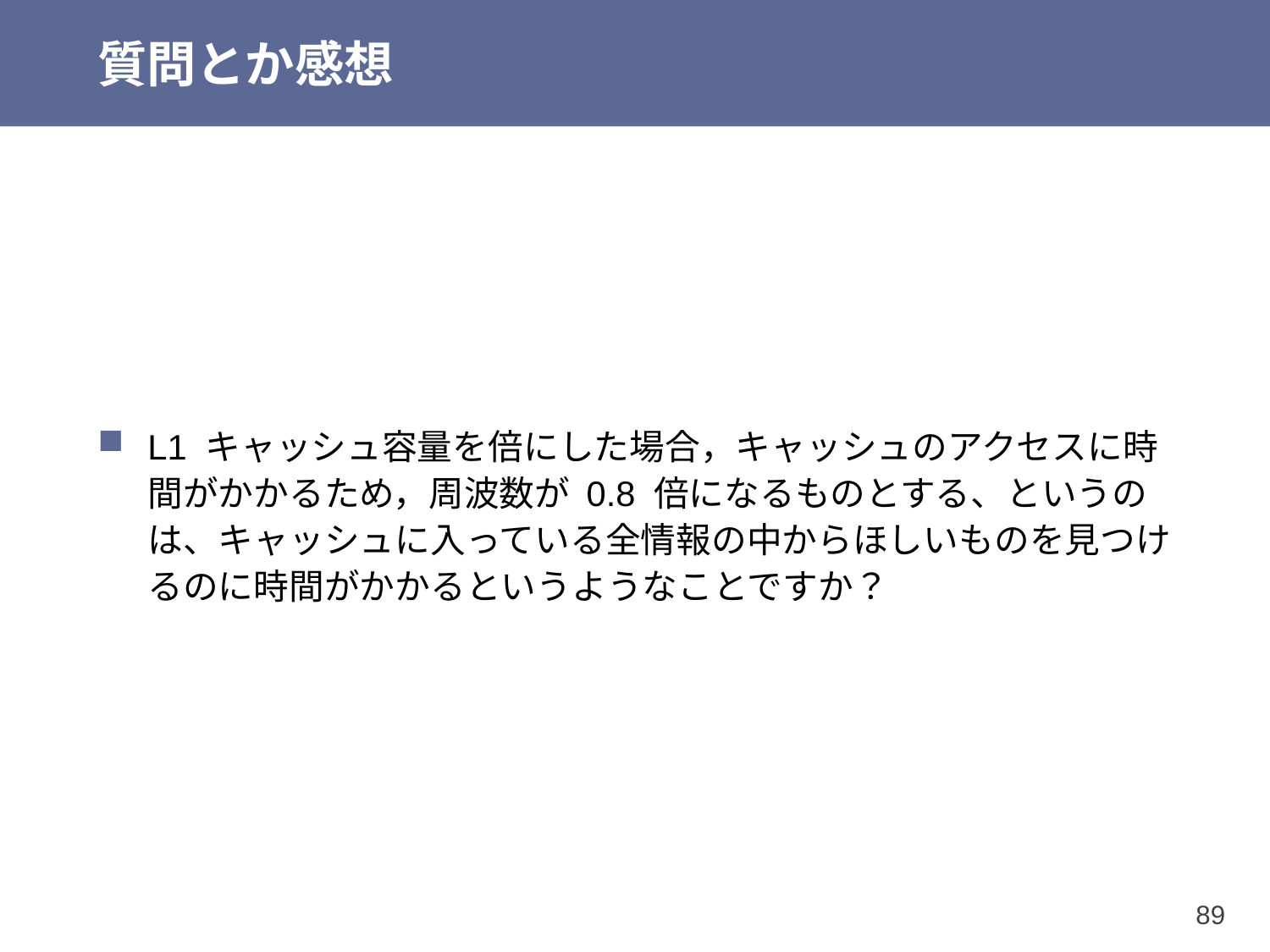

# 質問とか感想
L1 キャッシュ容量を倍にした場合，キャッシュのアクセスに時間がかかるため，周波数が 0.8 倍になるものとする、というのは、キャッシュに入っている全情報の中からほしいものを見つけるのに時間がかかるというようなことですか？